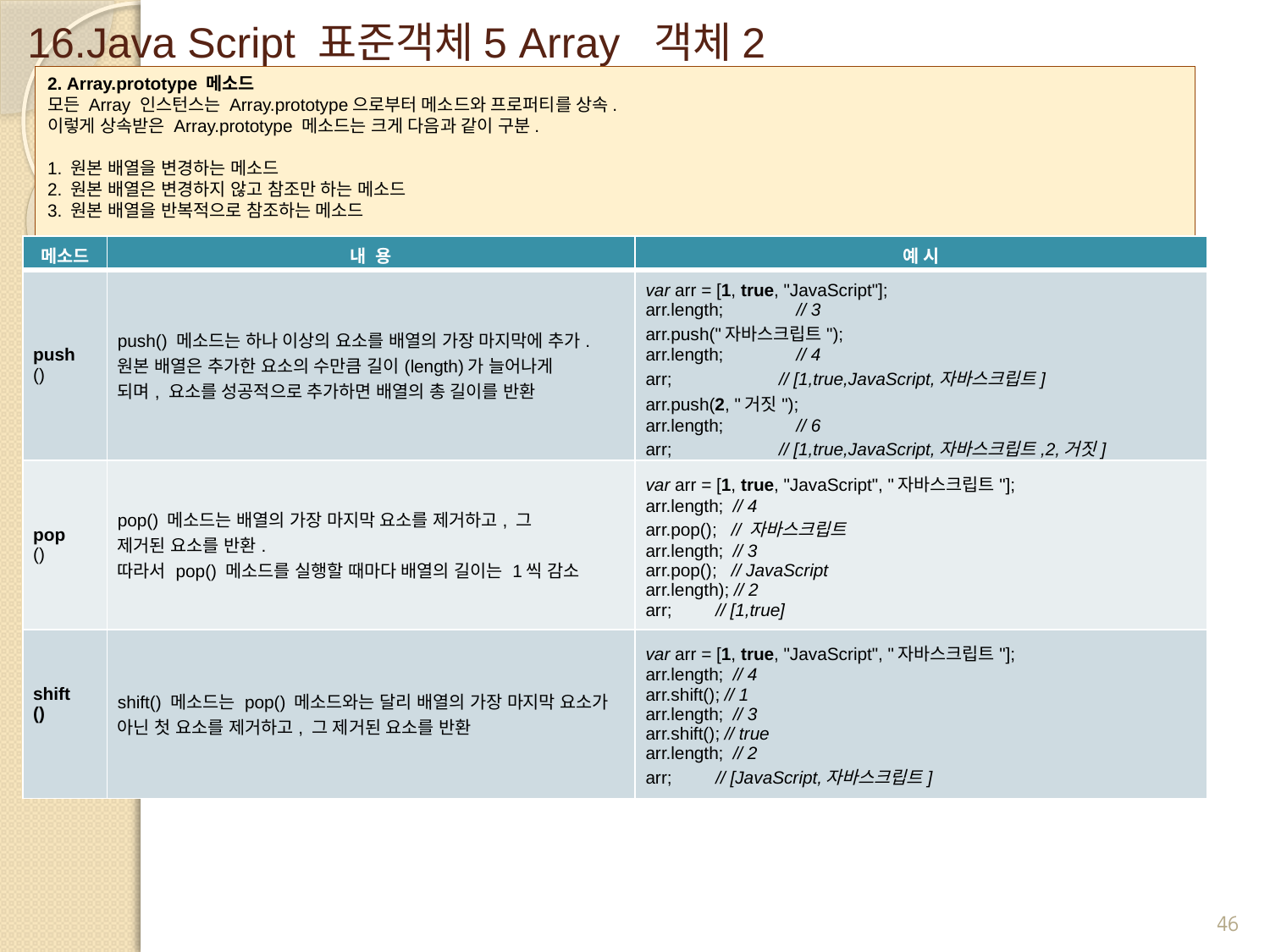

# 16.Java Script 표준객체5 Array  객체2
2. Array.prototype 메소드
모든 Array 인스턴스는 Array.prototype으로부터 메소드와 프로퍼티를 상속.
이렇게 상속받은 Array.prototype 메소드는 크게 다음과 같이 구분.

1. 원본 배열을 변경하는 메소드
2. 원본 배열은 변경하지 않고 참조만 하는 메소드
3. 원본 배열을 반복적으로 참조하는 메소드

| 메소드 | 내 용 | 예 시 |
| --- | --- | --- |
| push () | push() 메소드는 하나 이상의 요소를 배열의 가장 마지막에 추가. 원본 배열은 추가한 요소의 수만큼 길이(length)가 늘어나게 되며, 요소를 성공적으로 추가하면 배열의 총 길이를 반환 | var arr = [1, true, "JavaScript"]; arr.length;               // 3 arr.push("자바스크립트"); arr.length;               // 4 arr;                      // [1,true,JavaScript,자바스크립트] arr.push(2, "거짓"); arr.length;               // 6 arr;                      // [1,true,JavaScript,자바스크립트,2,거짓] |
| pop () | pop() 메소드는 배열의 가장 마지막 요소를 제거하고, 그 제거된 요소를 반환. 따라서 pop() 메소드를 실행할 때마다 배열의 길이는 1씩 감소 | var arr = [1, true, "JavaScript", "자바스크립트"]; arr.length;  // 4 arr.pop();   // 자바스크립트 arr.length;  // 3 arr.pop();   // JavaScript arr.length); // 2 arr;         // [1,true] |
| shift () | shift() 메소드는 pop() 메소드와는 달리 배열의 가장 마지막 요소가 아닌 첫 요소를 제거하고, 그 제거된 요소를 반환 | var arr = [1, true, "JavaScript", "자바스크립트"]; arr.length;  // 4 arr.shift(); // 1 arr.length;  // 3 arr.shift(); // true arr.length;  // 2 arr;         // [JavaScript,자바스크립트] |
46